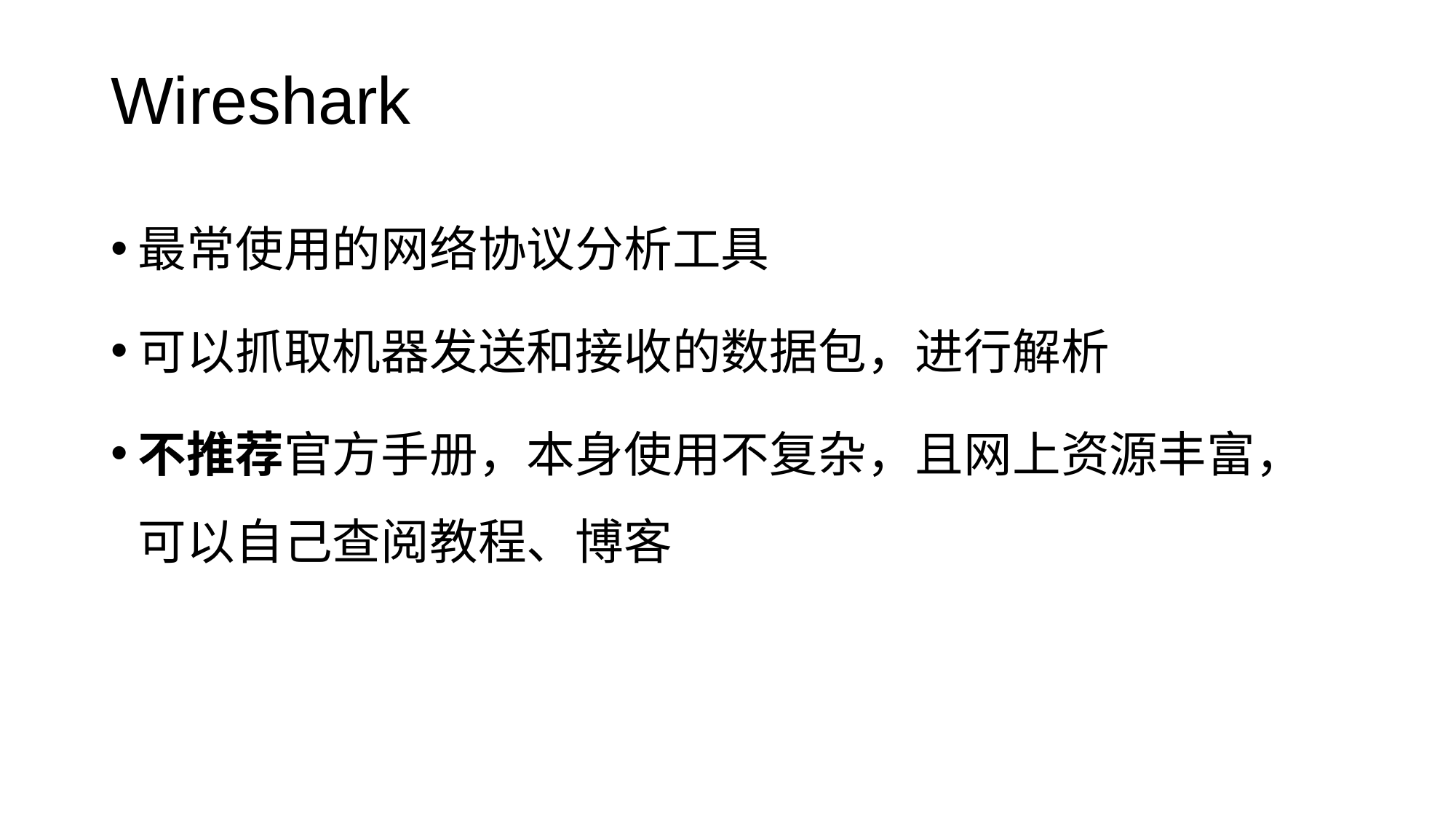

# Wireshark
最常使用的网络协议分析工具
可以抓取机器发送和接收的数据包，进行解析
不推荐官方手册，本身使用不复杂，且网上资源丰富，可以自己查阅教程、博客